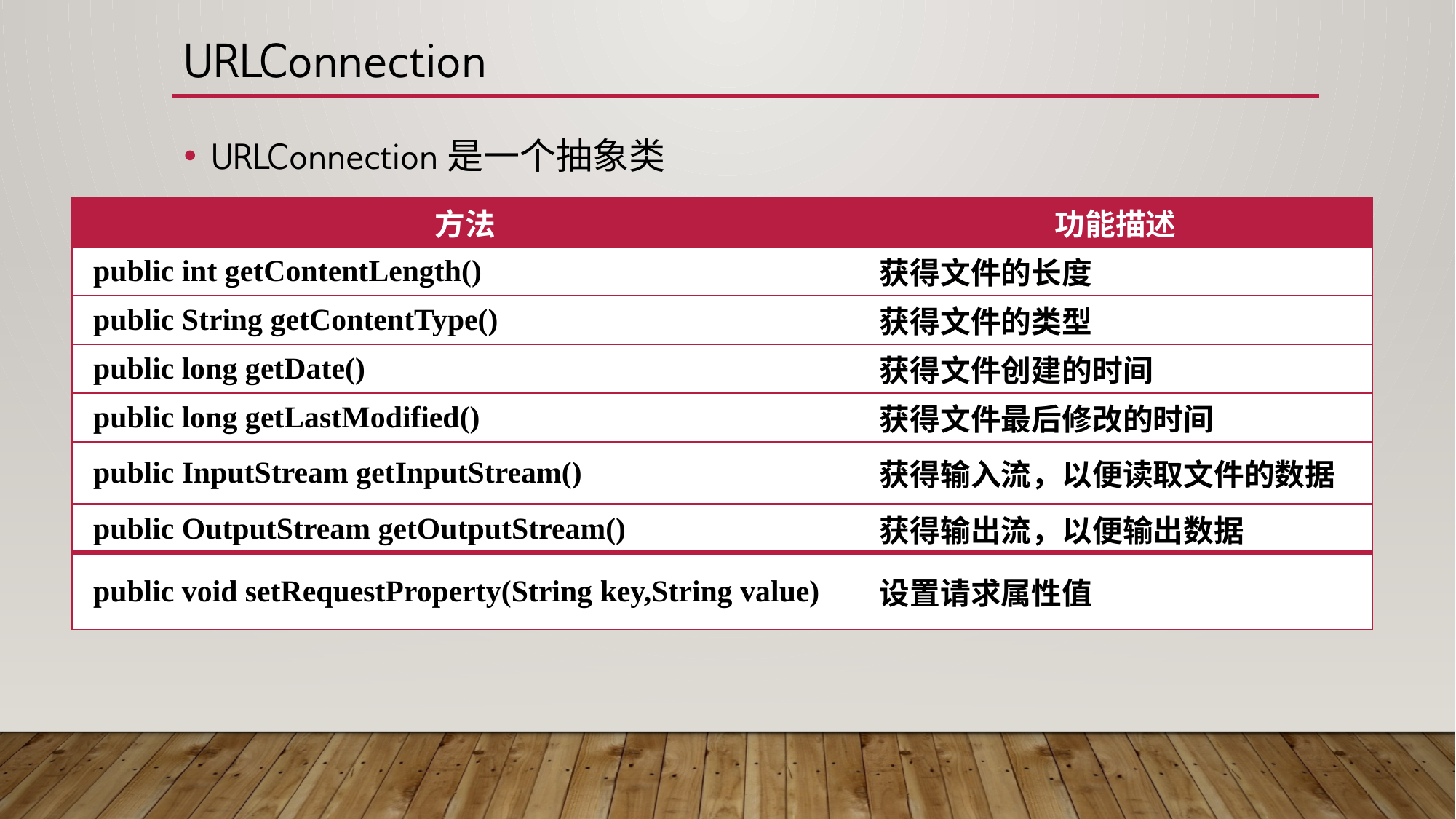

# URLConnection
URLConnection是一个抽象类
| 方法 | 功能描述 |
| --- | --- |
| public int getContentLength() | 获得文件的长度 |
| public String getContentType() | 获得文件的类型 |
| public long getDate() | 获得文件创建的时间 |
| public long getLastModified() | 获得文件最后修改的时间 |
| public InputStream getInputStream() | 获得输入流，以便读取文件的数据 |
| public OutputStream getOutputStream() | 获得输出流，以便输出数据 |
| public void setRequestProperty(String key,String value) | 设置请求属性值 |